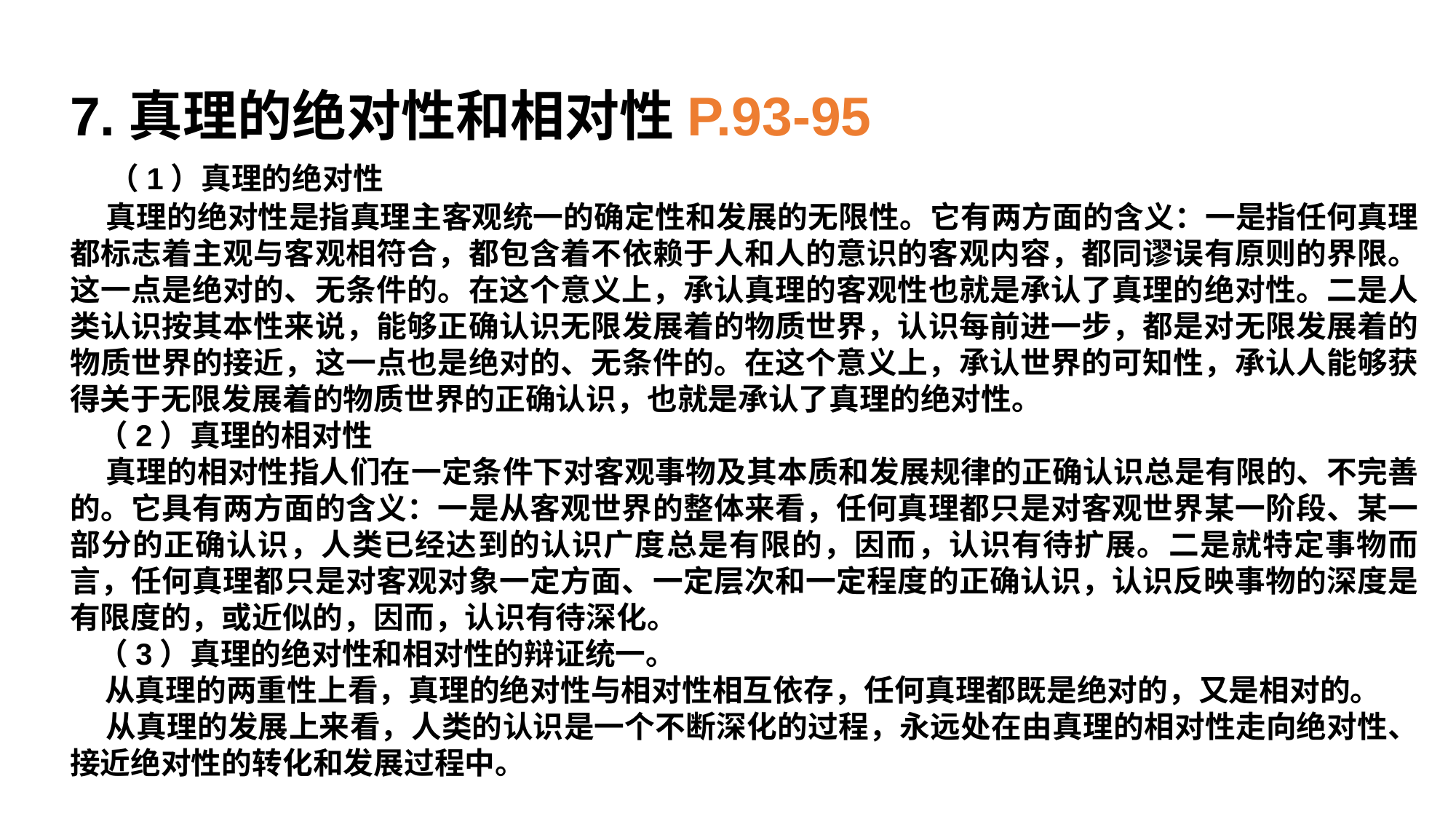

7.真理的绝对性和相对性P.93-95
   （1）真理的绝对性
    真理的绝对性是指真理主客观统一的确定性和发展的无限性。它有两方面的含义：一是指任何真理都标志着主观与客观相符合，都包含着不依赖于人和人的意识的客观内容，都同谬误有原则的界限。这一点是绝对的、无条件的。在这个意义上，承认真理的客观性也就是承认了真理的绝对性。二是人类认识按其本性来说，能够正确认识无限发展着的物质世界，认识每前进一步，都是对无限发展着的物质世界的接近，这一点也是绝对的、无条件的。在这个意义上，承认世界的可知性，承认人能够获得关于无限发展着的物质世界的正确认识，也就是承认了真理的绝对性。
   （2）真理的相对性
    真理的相对性指人们在一定条件下对客观事物及其本质和发展规律的正确认识总是有限的、不完善的。它具有两方面的含义：一是从客观世界的整体来看，任何真理都只是对客观世界某一阶段、某一部分的正确认识，人类已经达到的认识广度总是有限的，因而，认识有待扩展。二是就特定事物而言，任何真理都只是对客观对象一定方面、一定层次和一定程度的正确认识，认识反映事物的深度是有限度的，或近似的，因而，认识有待深化。
   （3）真理的绝对性和相对性的辩证统一。
    从真理的两重性上看，真理的绝对性与相对性相互依存，任何真理都既是绝对的，又是相对的。
    从真理的发展上来看，人类的认识是一个不断深化的过程，永远处在由真理的相对性走向绝对性、接近绝对性的转化和发展过程中。